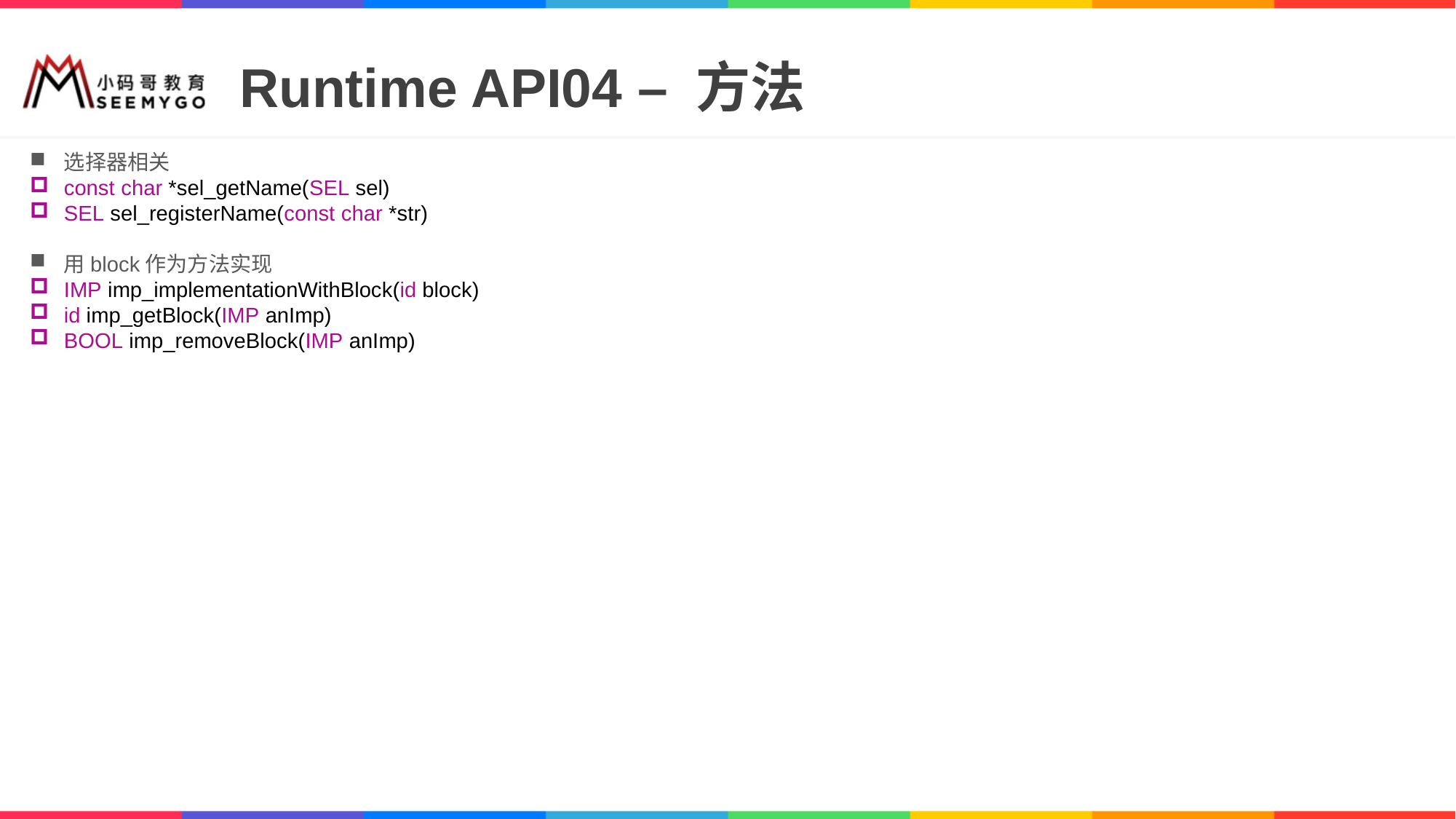

# Runtime API04 – 方法
选择器相关
const char *sel_getName(SEL sel)
SEL sel_registerName(const char *str)

用block作为方法实现
IMP imp_implementationWithBlock(id block)
id imp_getBlock(IMP anImp)
BOOL imp_removeBlock(IMP anImp)